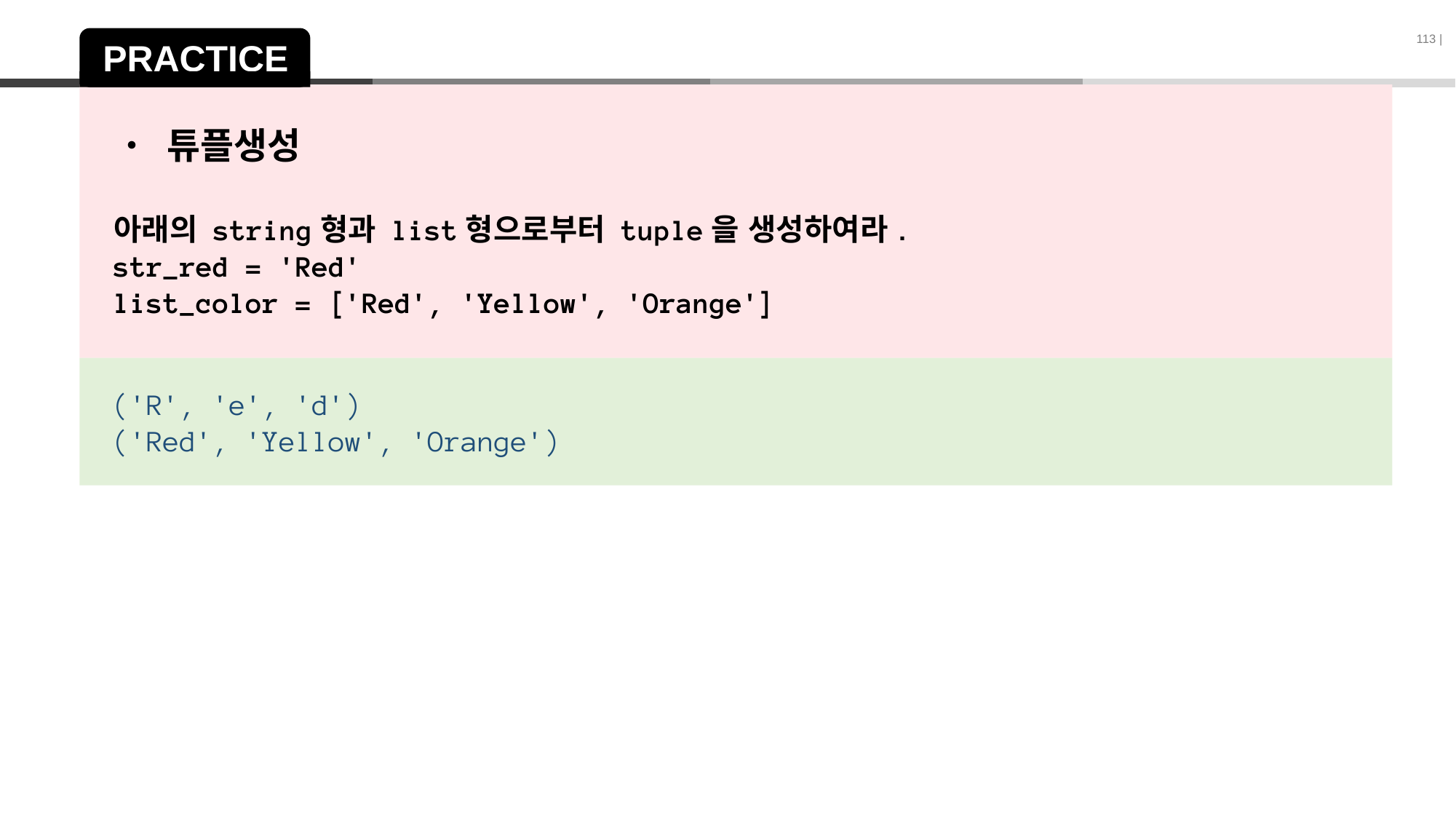

113 |

PRACTICE

• 튜플생성

아래의 string형과 list형으로부터 tuple을 생성하여라.
str_red = 'Red'
list_color = ['Red', 'Yellow', 'Orange']
('R', 'e', 'd')
('Red', 'Yellow', 'Orange')